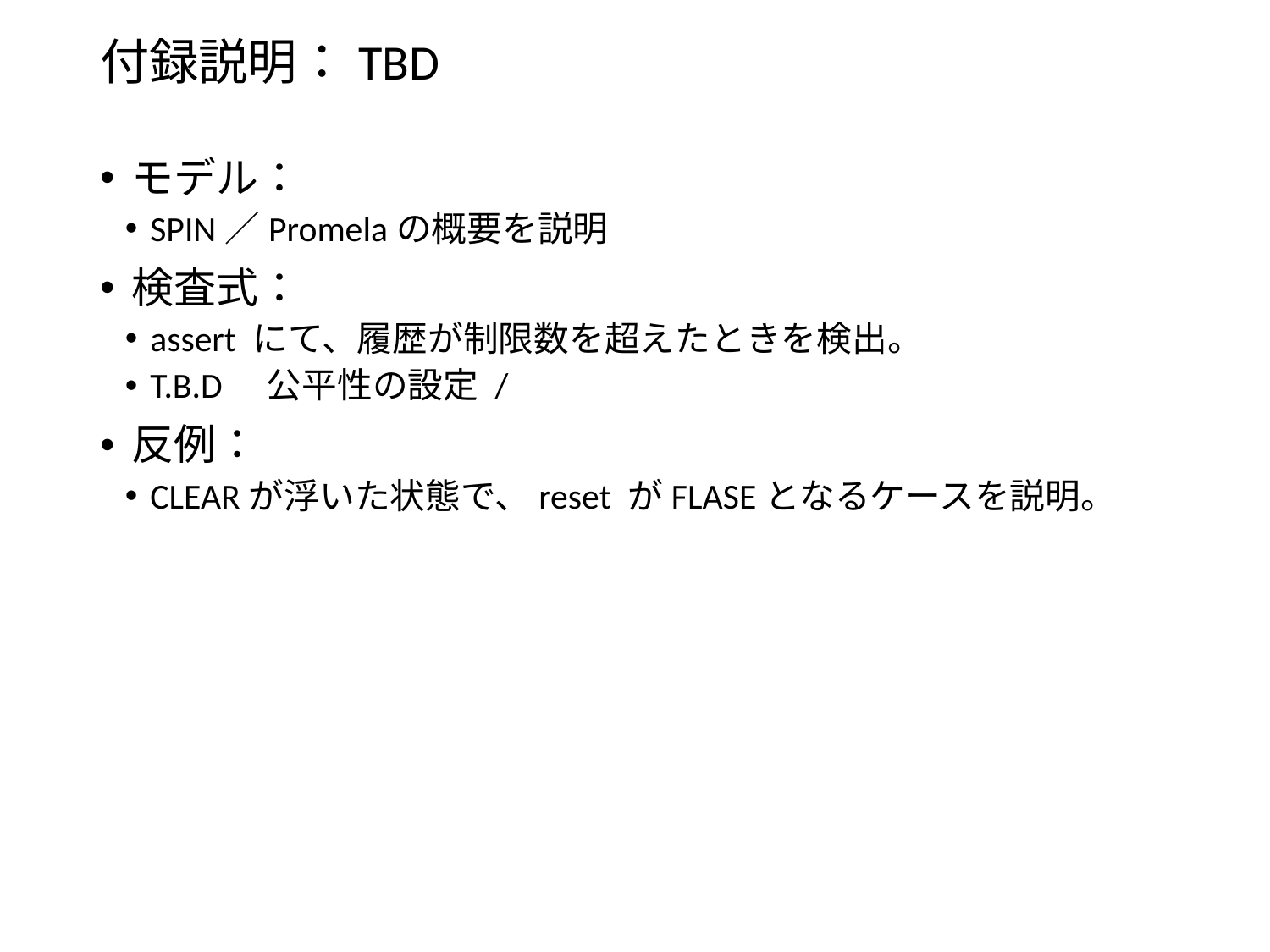

# 付録説明：TBD
モデル：
SPIN／Promelaの概要を説明
検査式：
assert にて、履歴が制限数を超えたときを検出。
T.B.D　公平性の設定 /
反例：
CLEARが浮いた状態で、reset がFLASEとなるケースを説明。